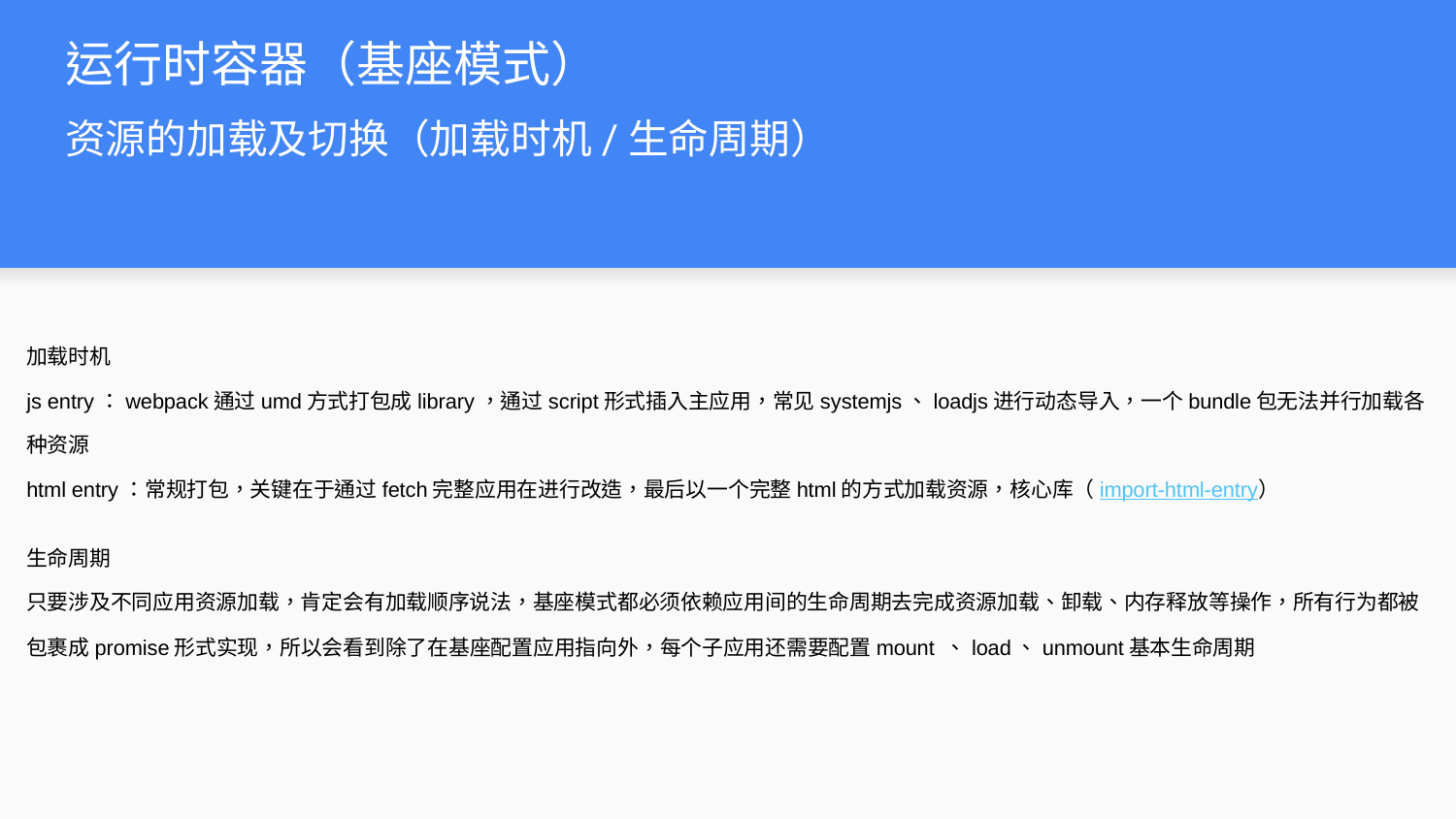

运行时容器（基座模式）
# 资源的加载及切换（加载时机/生命周期）
加载时机
js entry：webpack通过umd方式打包成library，通过script形式插入主应用，常见systemjs、loadjs进行动态导入，一个bundle包无法并行加载各种资源
html entry：常规打包，关键在于通过fetch完整应用在进行改造，最后以一个完整html的方式加载资源，核心库（import-html-entry）
生命周期
只要涉及不同应用资源加载，肯定会有加载顺序说法，基座模式都必须依赖应用间的生命周期去完成资源加载、卸载、内存释放等操作，所有行为都被包裹成promise形式实现，所以会看到除了在基座配置应用指向外，每个子应用还需要配置mount 、load、unmount基本生命周期